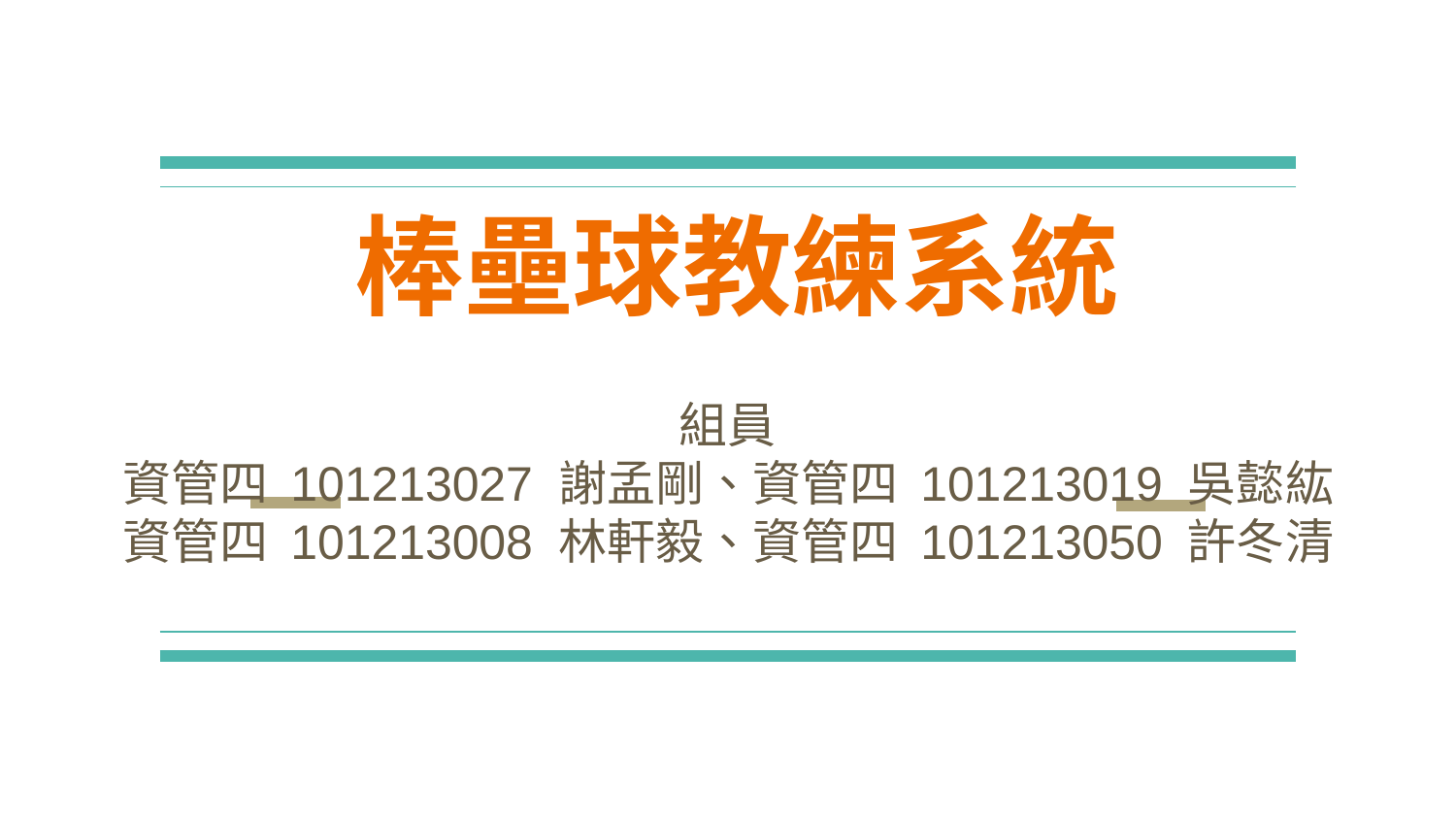

# 棒壘球教練系統
組員
資管四 101213027 謝孟剛、資管四 101213019 吳懿紘
資管四 101213008 林軒毅、資管四 101213050 許冬清